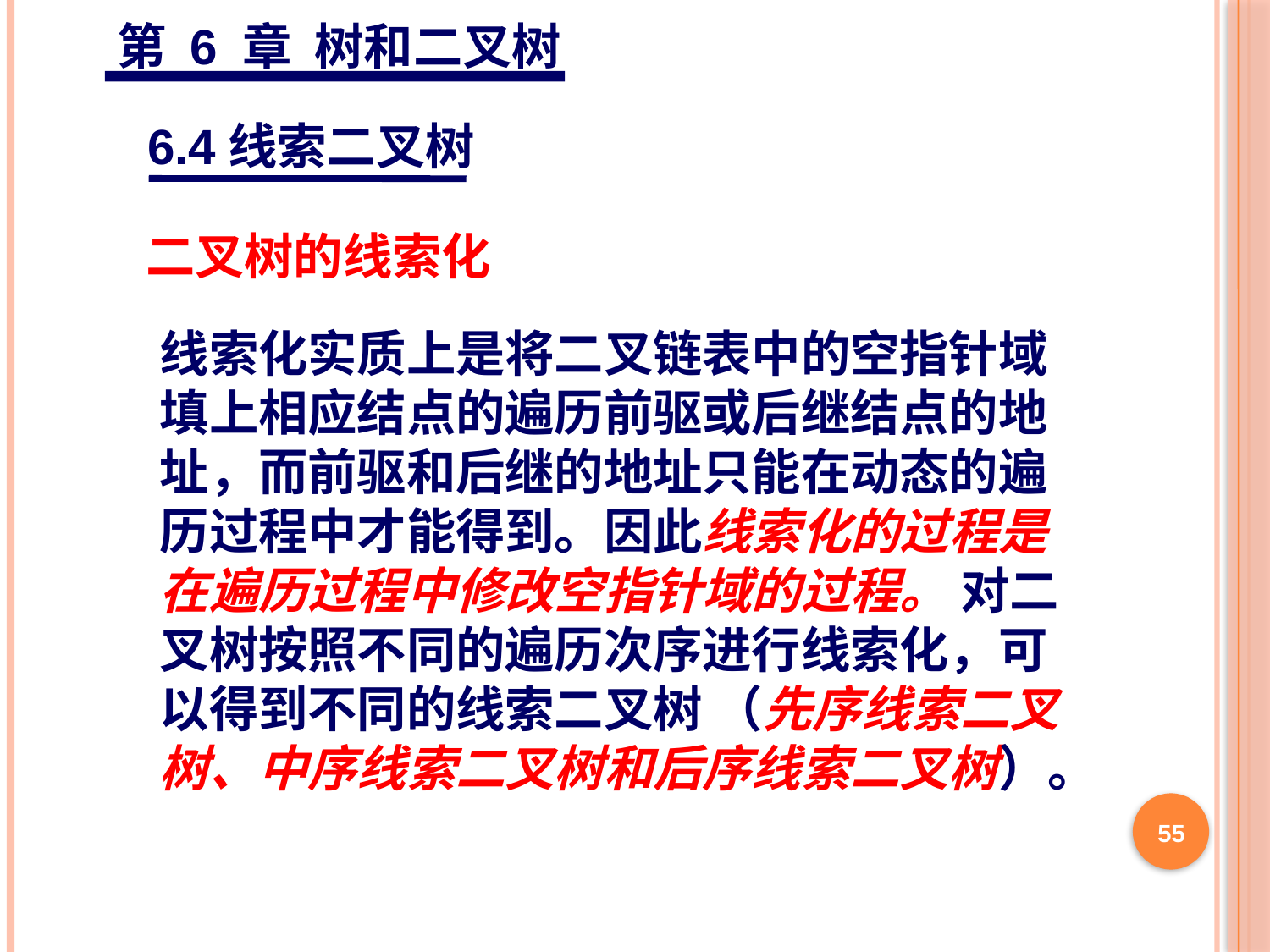

第 6 章  树和二叉树

6.4线索二叉树

二叉树的线索化
线索化实质上是将二叉链表中的空指针域
填上相应结点的遍历前驱或后继结点的地
址，而前驱和后继的地址只能在动态的遍
历过程中才能得到。因此线索化的过程是
在遍历过程中修改空指针域的过程。 对二
叉树按照不同的遍历次序进行线索化，可
以得到不同的线索二叉树 （先序线索二叉
树、中序线索二叉树和后序线索二叉树）。
55